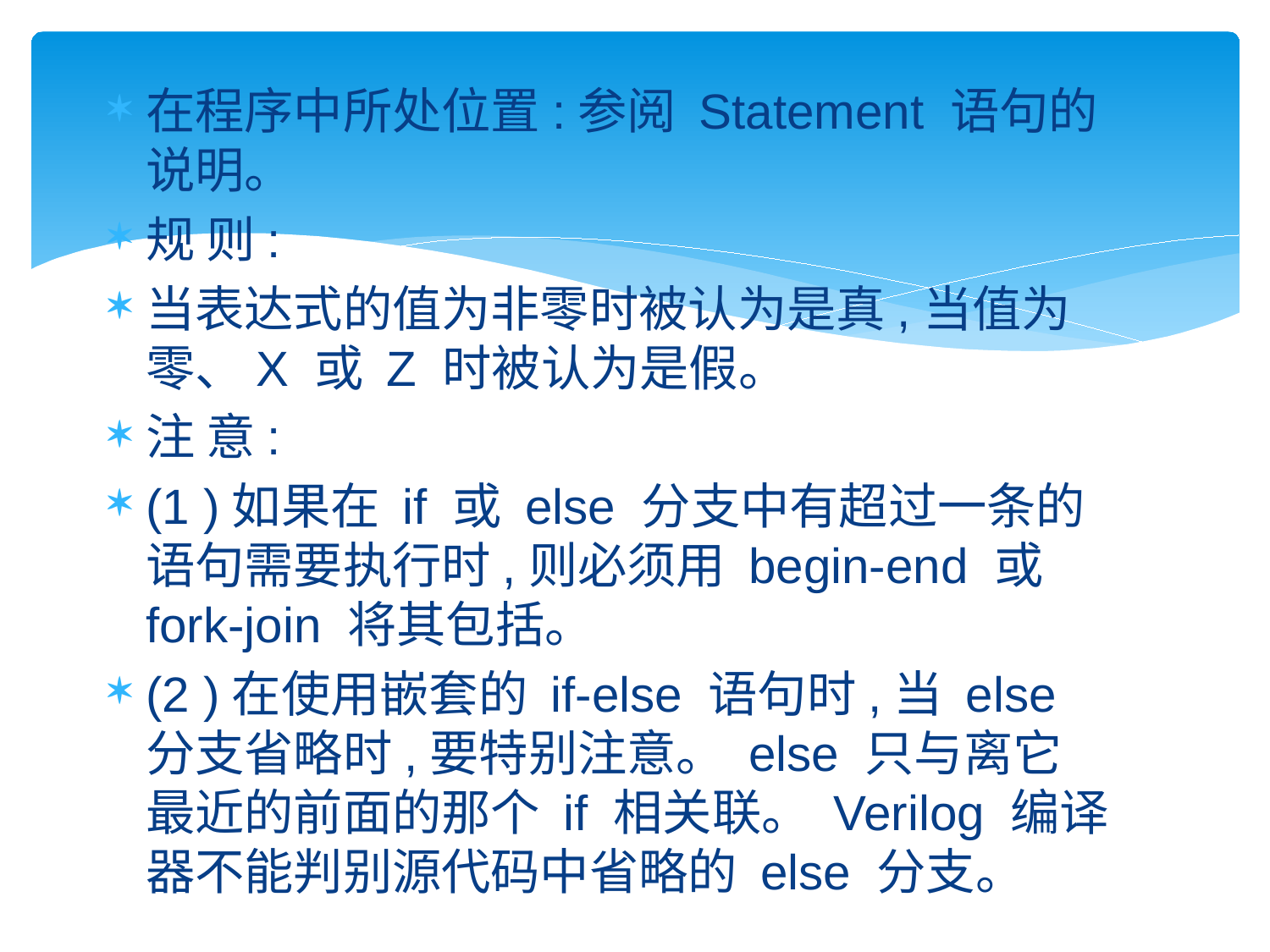

#
在程序中所处位置:参阅 Statement 语句的说明。
规 则:
当表达式的值为非零时被认为是真,当值为零、X 或 Z 时被认为是假。
注 意:
(1 )如果在 if 或 else 分支中有超过一条的语句需要执行时,则必须用 begin-end 或 fork-join 将其包括。
(2 )在使用嵌套的 if-else 语句时,当 else 分支省略时,要特别注意。 else 只与离它最近的前面的那个 if 相关联。 Verilog 编译器不能判别源代码中省略的 else 分支。